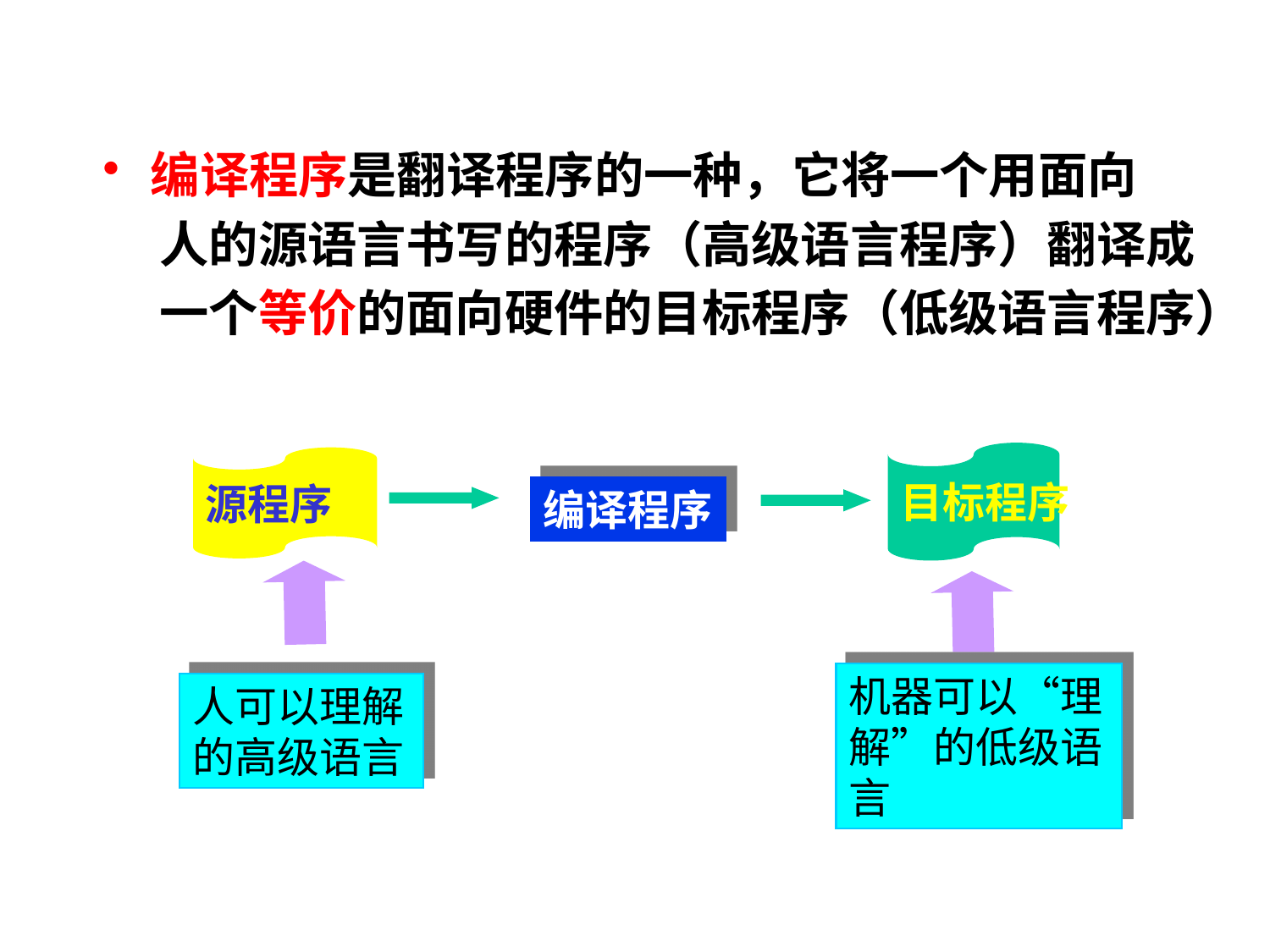

编译程序是翻译程序的一种，它将一个用面向
    人的源语言书写的程序（高级语言程序）翻译成
    一个等价的面向硬件的目标程序（低级语言程序）
目标程序
源程序
编译程序

机器可以“理解”的低级语言
人可以理解的高级语言